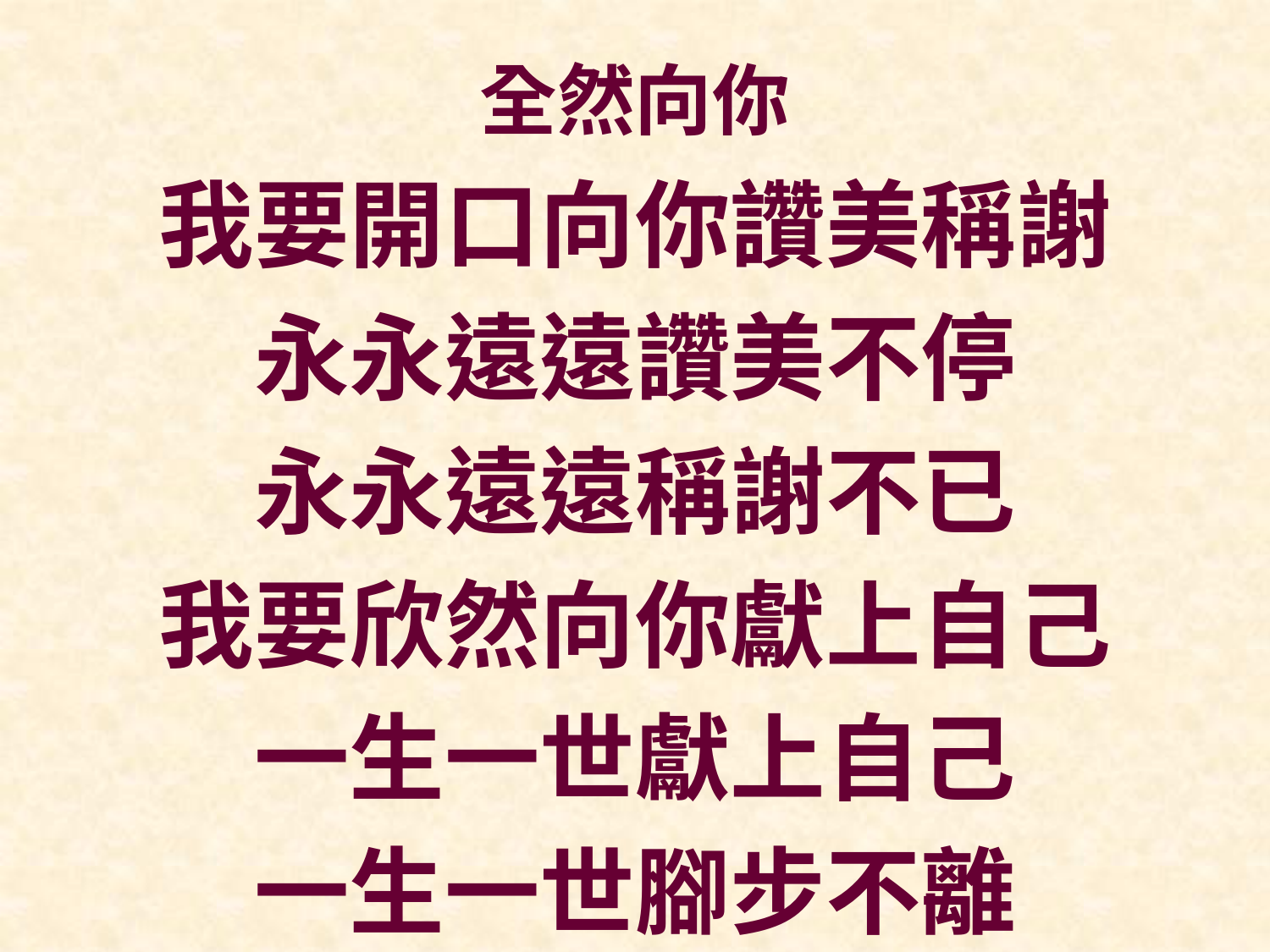

# 全然向你
我要開口向你讚美稱謝
永永遠遠讚美不停
永永遠遠稱謝不已
我要欣然向你獻上自己
一生一世獻上自己
一生一世腳步不離